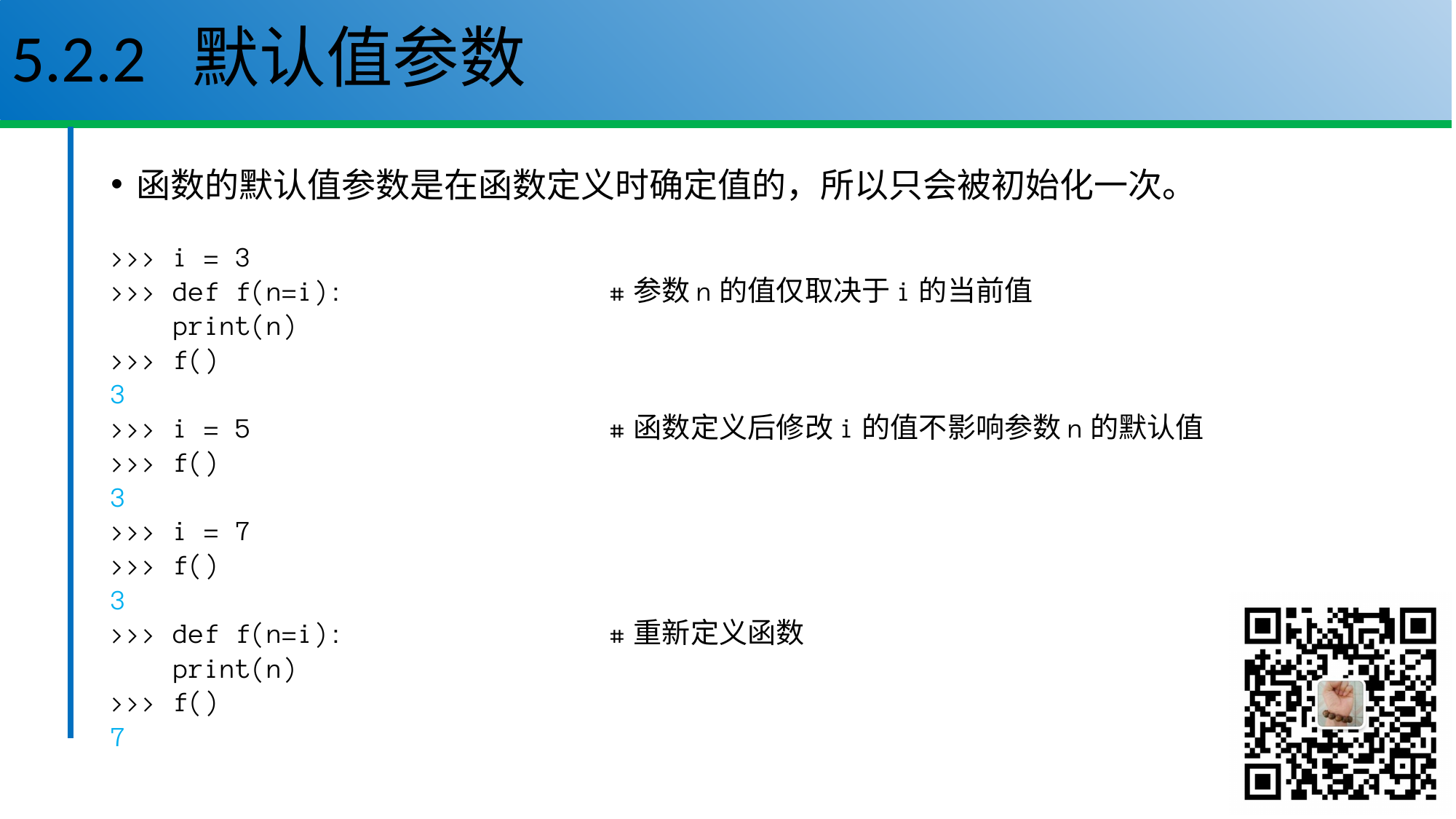

# 5.2.2  默认值参数
函数的默认值参数是在函数定义时确定值的，所以只会被初始化一次。

>>> i = 3
>>> def f(n=i):                 #参数n的值仅取决于i的当前值
    print(n)
>>> f()
3
>>> i = 5                       #函数定义后修改i的值不影响参数n的默认值
>>> f()
3
>>> i = 7
>>> f()
3
>>> def f(n=i):                 #重新定义函数
    print(n)
>>> f()
7
32